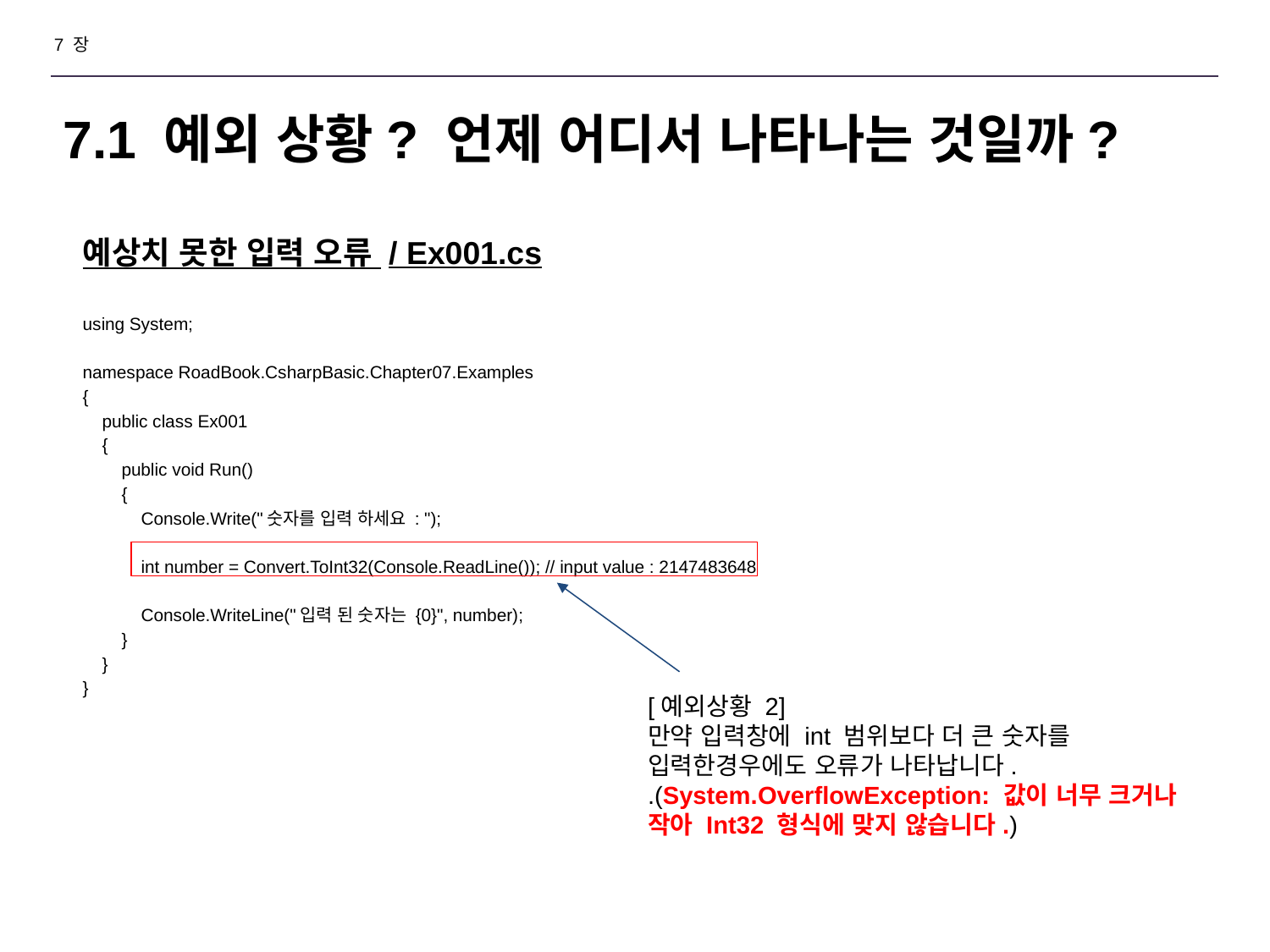

7 장
# 7.1 예외 상황? 언제 어디서 나타나는 것일까?
예상치 못한 입력 오류 / Ex001.cs
using System;

namespace RoadBook.CsharpBasic.Chapter07.Examples
{
    public class Ex001
    {
        public void Run()
        {
            Console.Write("숫자를 입력 하세요 : ");

            int number = Convert.ToInt32(Console.ReadLine()); // input value : 2147483648

            Console.WriteLine("입력 된 숫자는 {0}", number);
        }
    }
}

[예외상황 2]
만약 입력창에 int 범위보다 더 큰 숫자를 입력한경우에도 오류가 나타납니다.
.(System.OverflowException: 값이 너무 크거나 작아 Int32 형식에 맞지 않습니다.)